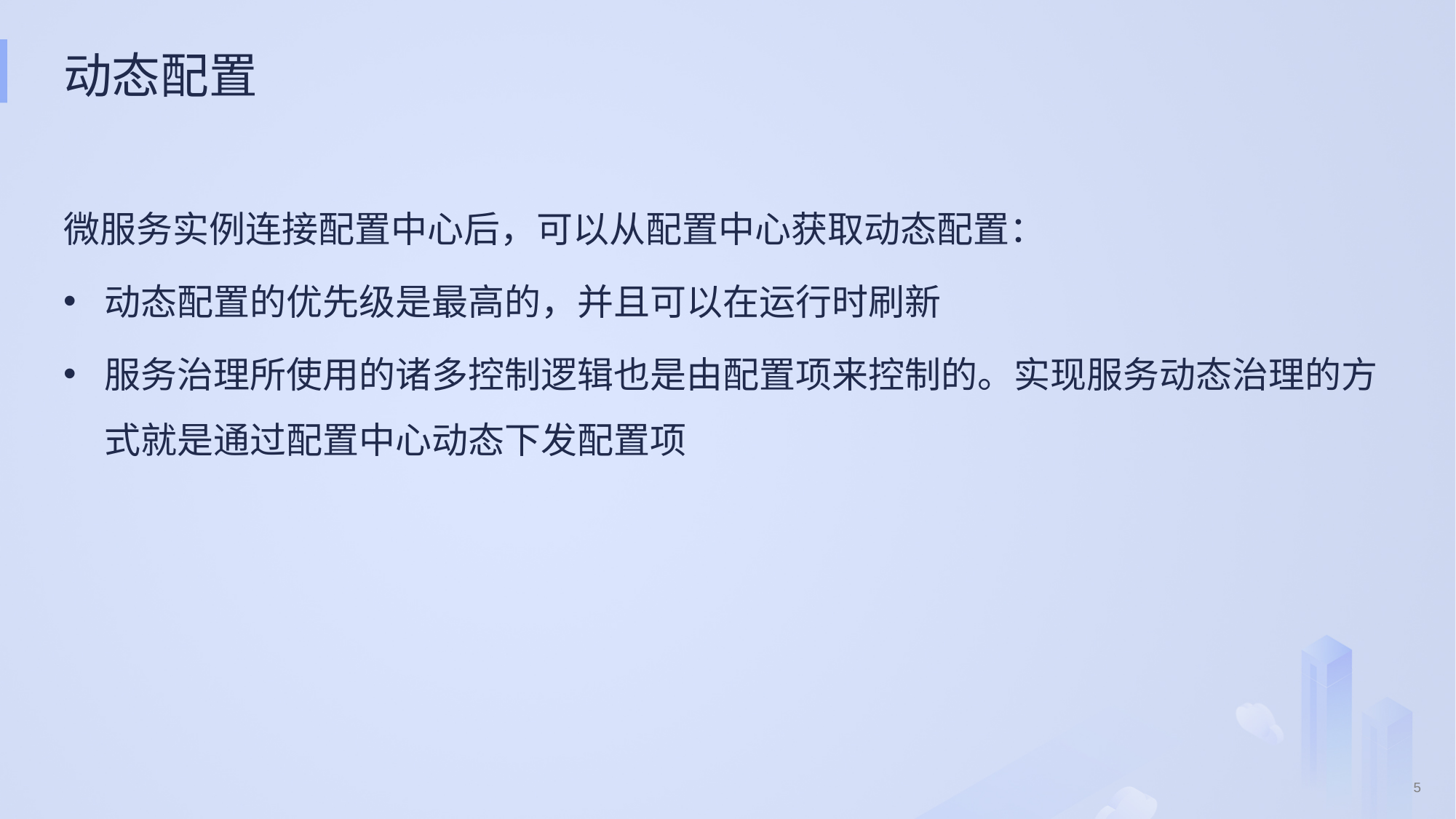

# 动态配置
微服务实例连接配置中心后，可以从配置中心获取动态配置：
动态配置的优先级是最高的，并且可以在运行时刷新
服务治理所使用的诸多控制逻辑也是由配置项来控制的。实现服务动态治理的方式就是通过配置中心动态下发配置项